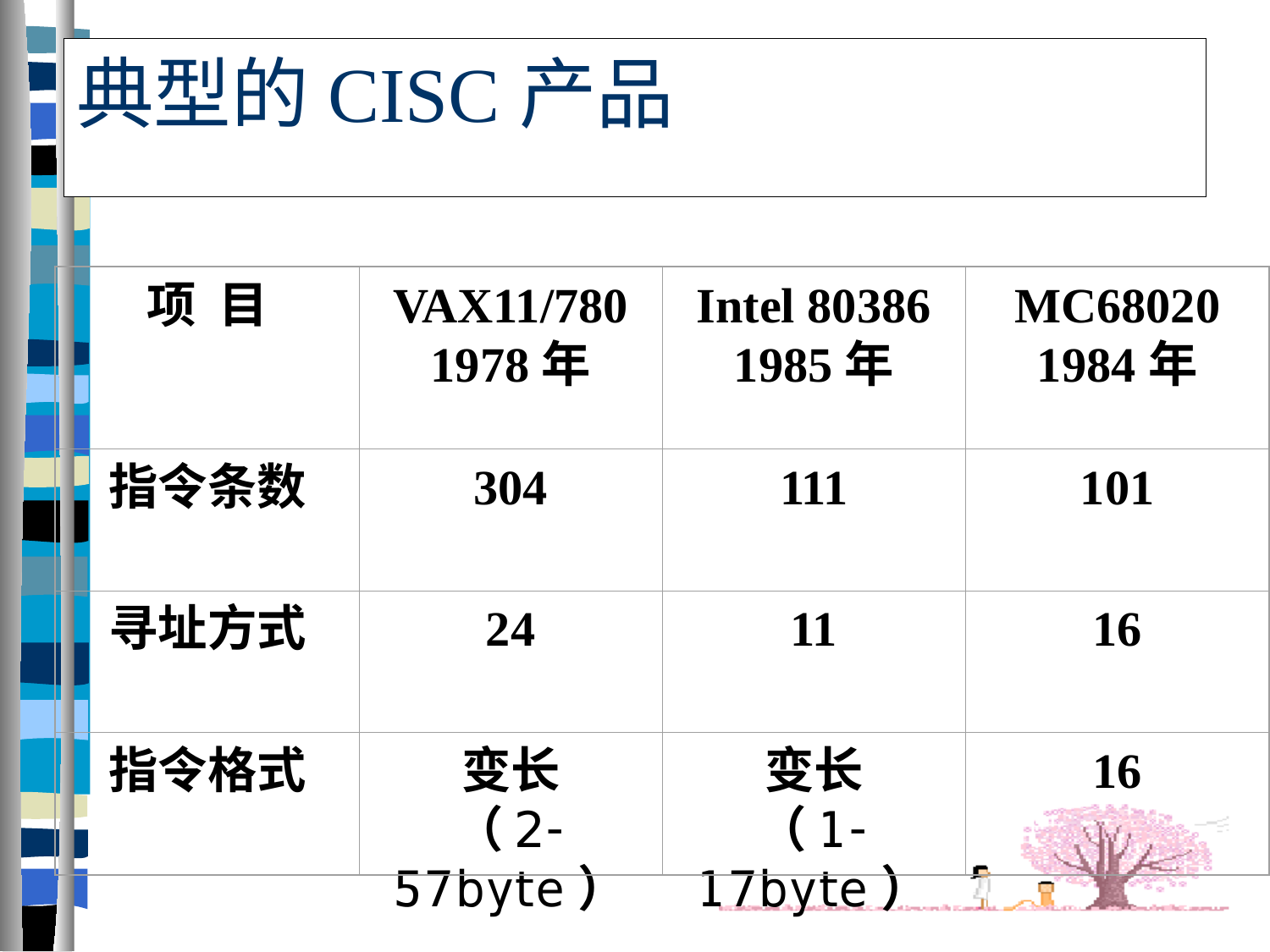

# 典型的CISC产品

项  目

VAX11/780
1978年

Intel 80386
1985年

MC68020
1984年

指令条数

304

111

101

寻址方式

24

11

16

指令格式

变长
（2-57byte）

变长
（1-17byte）

16